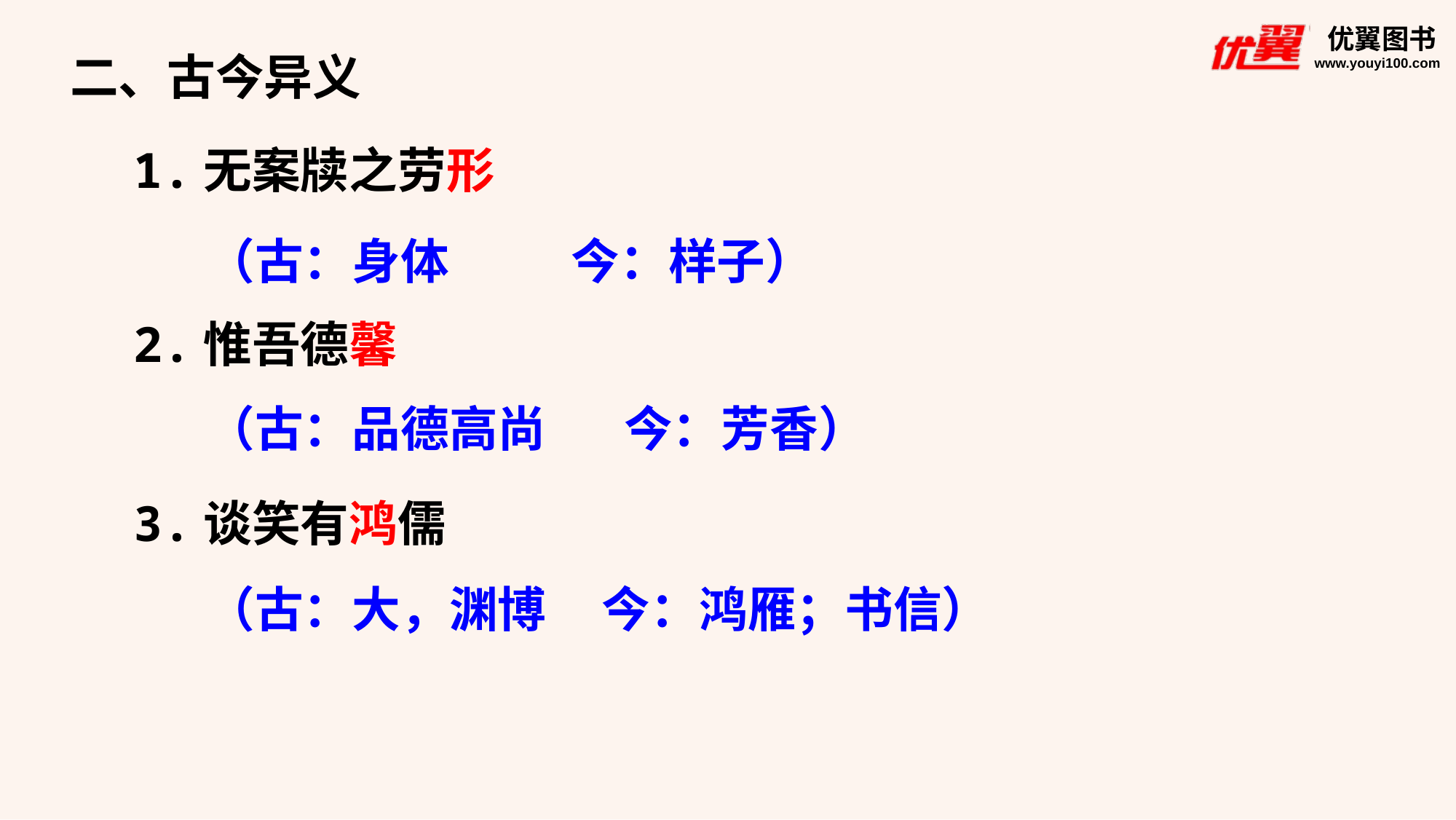

二、古今异义
1.无案牍之劳形
（古：身体           今：样子）
2.惟吾德馨
（古：品德高尚       今：芳香）
3.谈笑有鸿儒
（古：大，渊博     今：鸿雁；书信）